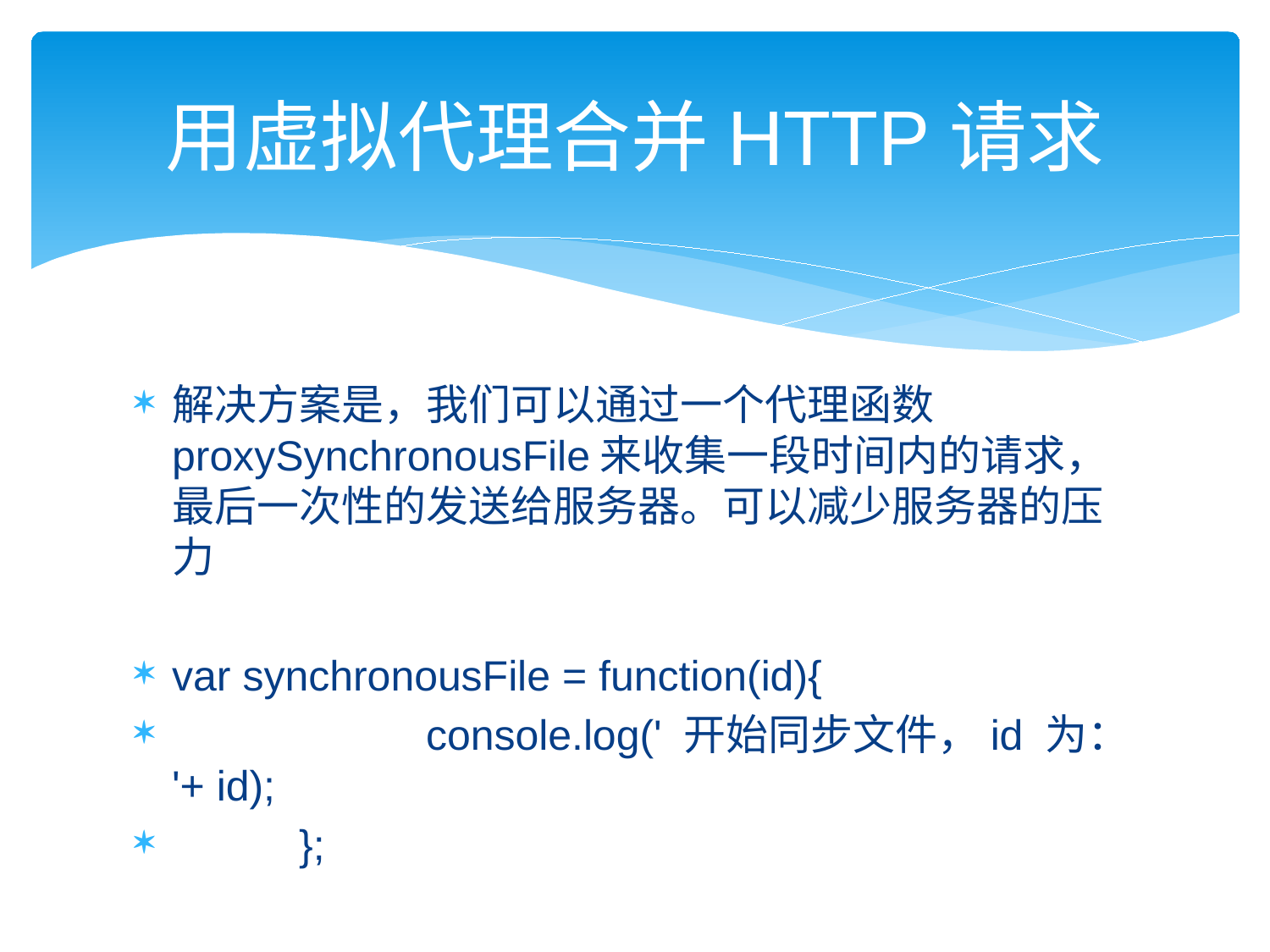

# 用虚拟代理合并HTTP请求
解决方案是，我们可以通过一个代理函数proxySynchronousFile来收集一段时间内的请求，最后一次性的发送给服务器。可以减少服务器的压力

var synchronousFile = function(id){
		console.log(' 开始同步文件，id 为： '+ id);
	};